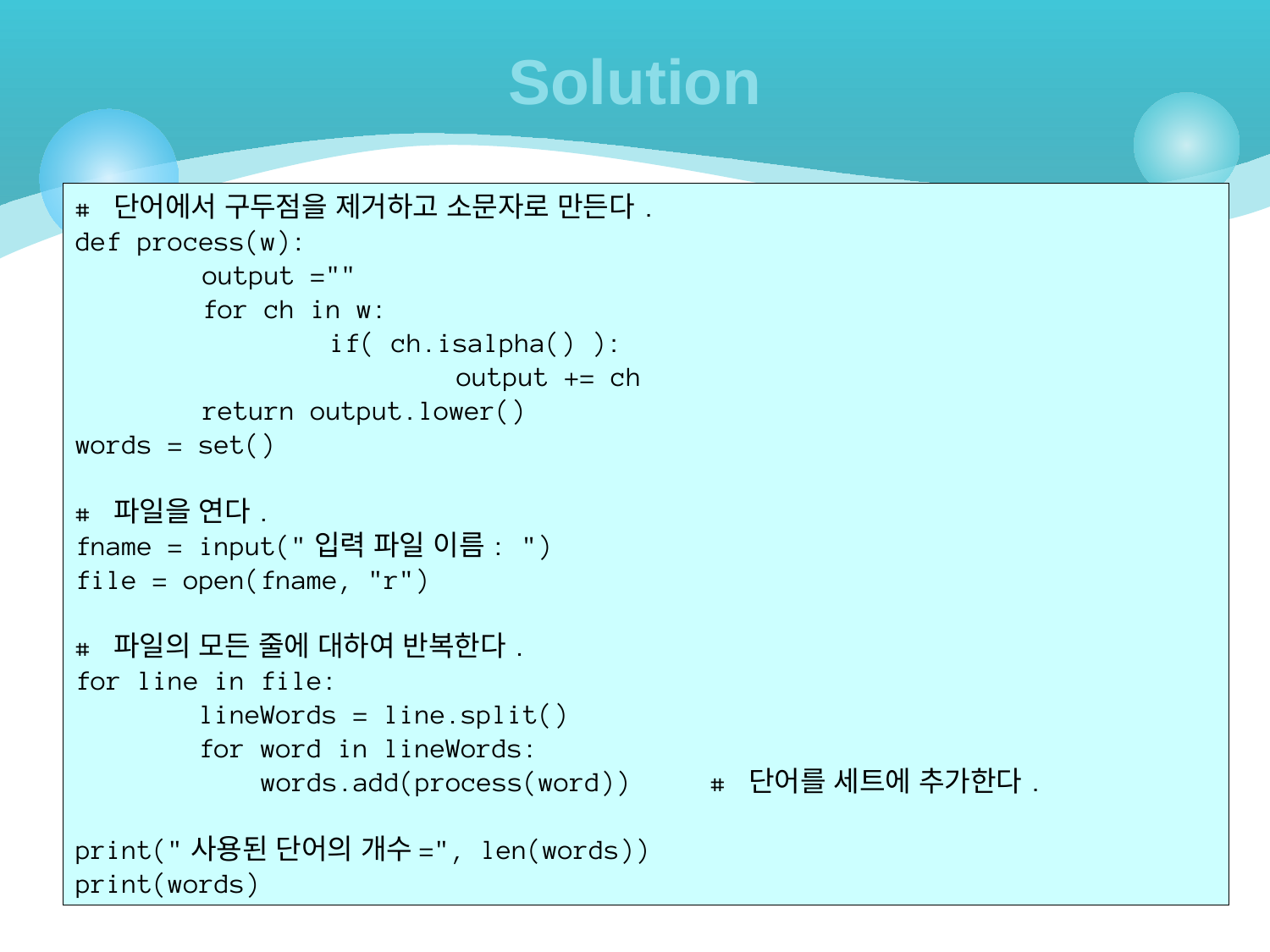

# Solution
# 단어에서 구두점을 제거하고 소문자로 만든다.
def process(w):
	output =""
	for ch in w:
		if( ch.isalpha() ):
			output += ch
	return output.lower()
words = set()

# 파일을 연다.
fname = input("입력 파일 이름: ")
file = open(fname, "r")

# 파일의 모든 줄에 대하여 반복한다.
for line in file:
        lineWords = line.split()
        for word in lineWords:
            words.add(process(word))	# 단어를 세트에 추가한다.

print("사용된 단어의 개수=", len(words))
print(words)